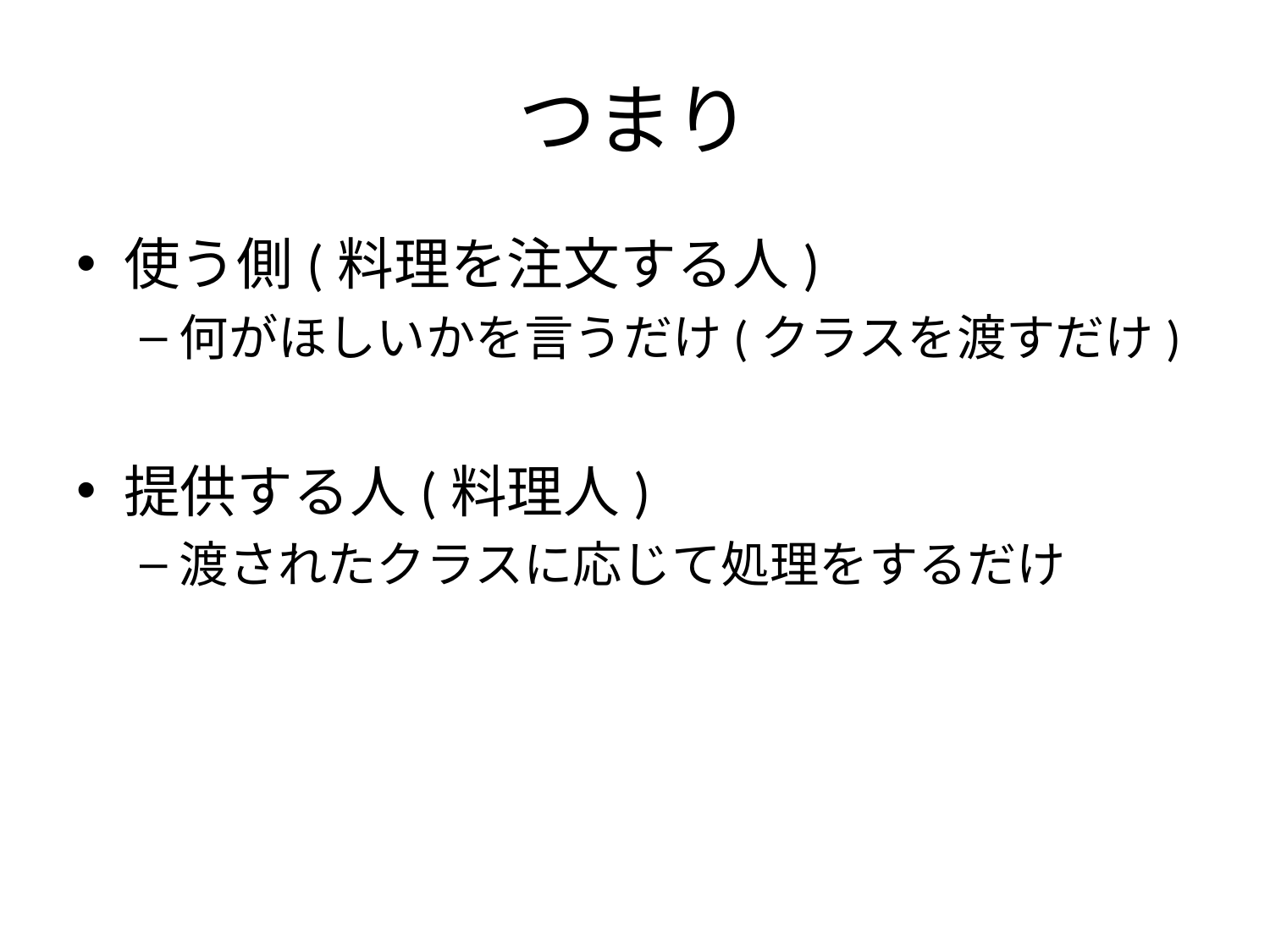

# つまり
使う側(料理を注文する人)
何がほしいかを言うだけ(クラスを渡すだけ)

提供する人(料理人)
渡されたクラスに応じて処理をするだけ